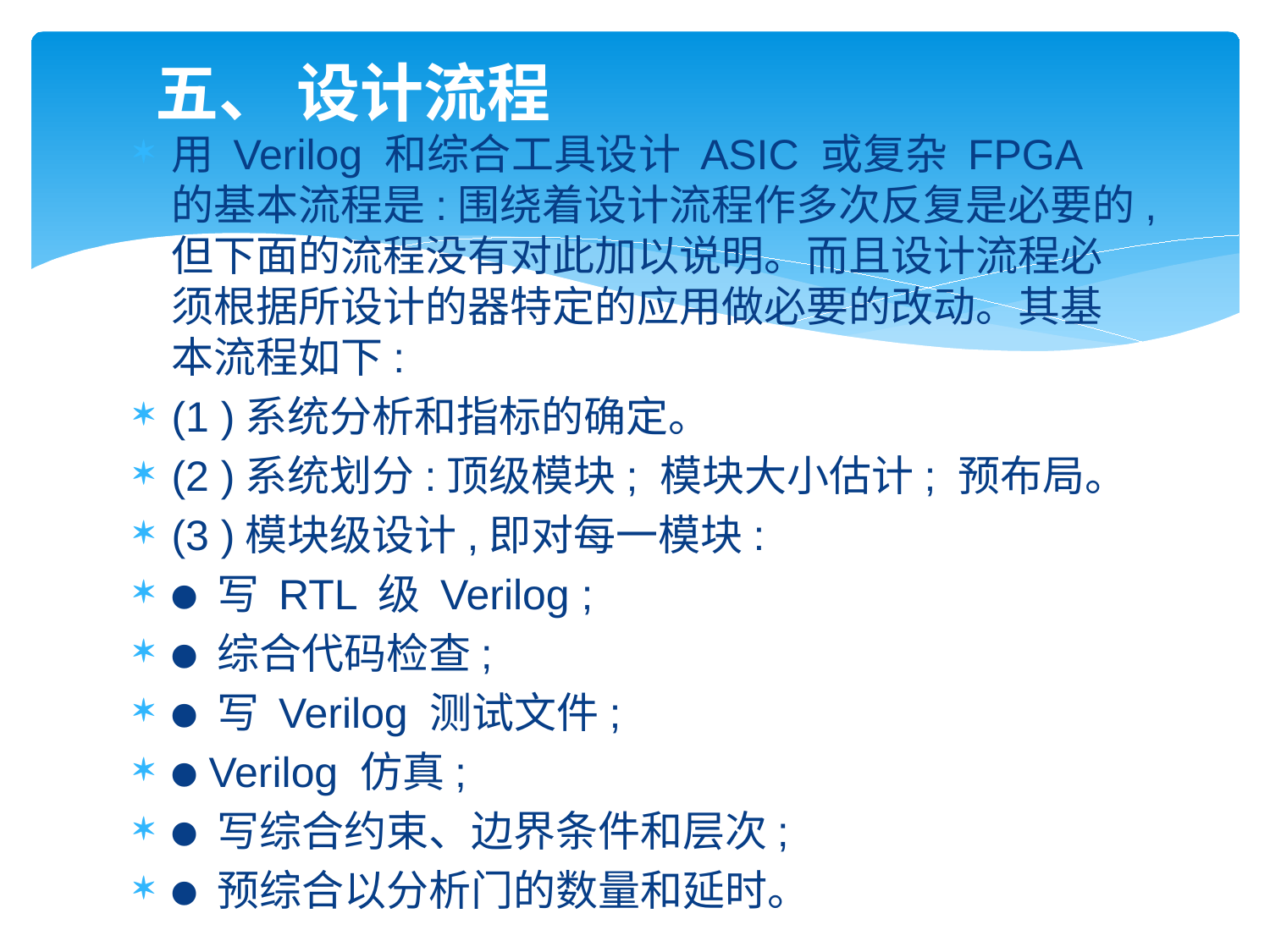

#
五、 设计流程
用 Verilog 和综合工具设计 ASIC 或复杂 FPGA 的基本流程是:围绕着设计流程作多次反复是必要的,但下面的流程没有对此加以说明。而且设计流程必须根据所设计的器特定的应用做必要的改动。其基本流程如下:
(1 )系统分析和指标的确定。
(2 )系统划分:顶级模块; 模块大小估计; 预布局。
(3 )模块级设计,即对每一模块:
⚫ 写 RTL 级 Verilog ;
⚫ 综合代码检查;
⚫ 写 Verilog 测试文件;
⚫ Verilog 仿真;
⚫ 写综合约束、边界条件和层次;
⚫ 预综合以分析门的数量和延时。